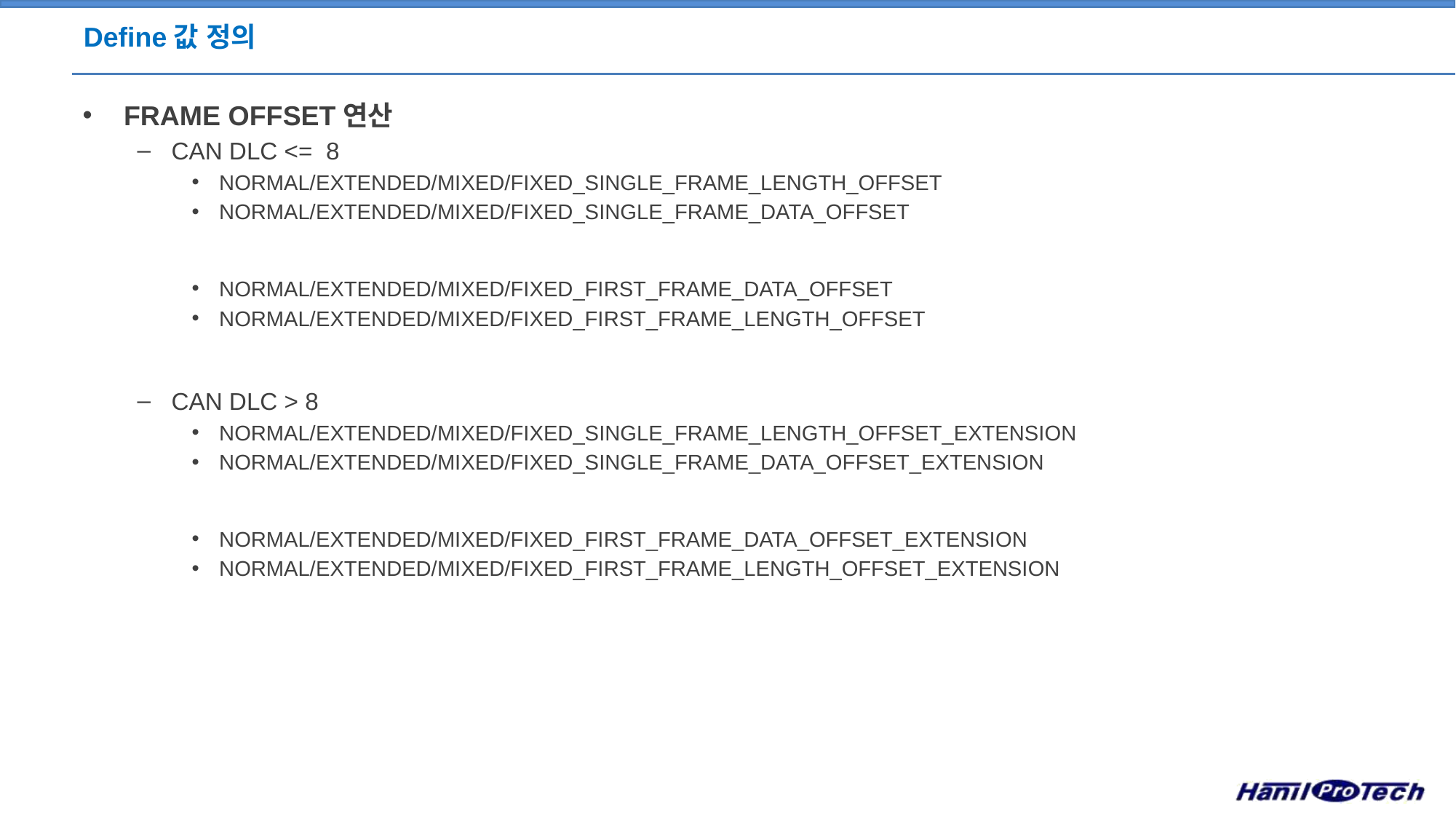

# Define값 정의
FRAME OFFSET연산
CAN DLC <=  8
NORMAL/EXTENDED/MIXED/FIXED_SINGLE_FRAME_LENGTH_OFFSET
NORMAL/EXTENDED/MIXED/FIXED_SINGLE_FRAME_DATA_OFFSET

NORMAL/EXTENDED/MIXED/FIXED_FIRST_FRAME_DATA_OFFSET
NORMAL/EXTENDED/MIXED/FIXED_FIRST_FRAME_LENGTH_OFFSET

CAN DLC > 8
NORMAL/EXTENDED/MIXED/FIXED_SINGLE_FRAME_LENGTH_OFFSET_EXTENSION
NORMAL/EXTENDED/MIXED/FIXED_SINGLE_FRAME_DATA_OFFSET_EXTENSION

NORMAL/EXTENDED/MIXED/FIXED_FIRST_FRAME_DATA_OFFSET_EXTENSION
NORMAL/EXTENDED/MIXED/FIXED_FIRST_FRAME_LENGTH_OFFSET_EXTENSION